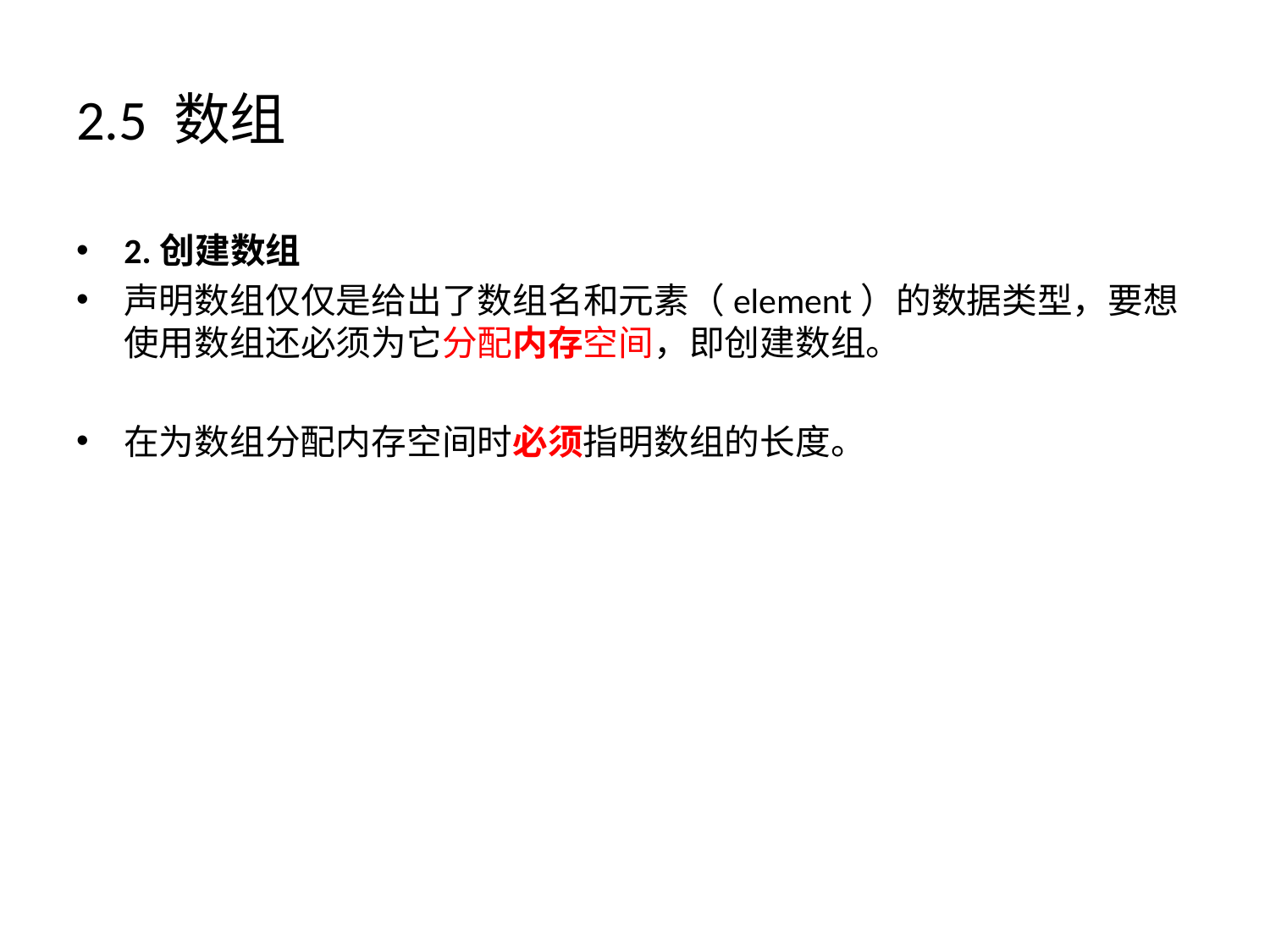

# 2.5 数组
2.创建数组
声明数组仅仅是给出了数组名和元素（element）的数据类型，要想使用数组还必须为它分配内存空间，即创建数组。

在为数组分配内存空间时必须指明数组的长度。